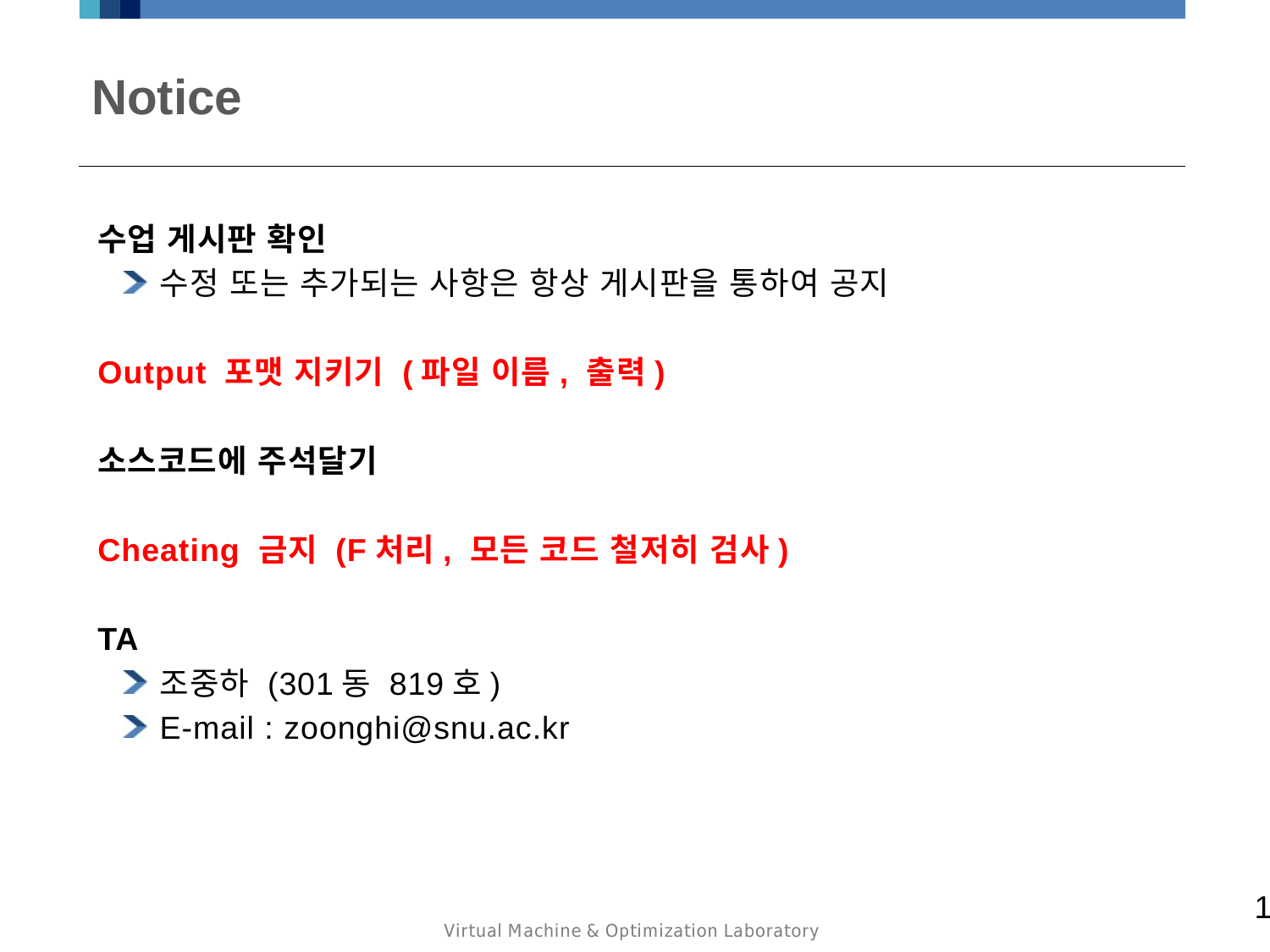

# Notice
수업 게시판 확인
수정 또는 추가되는 사항은 항상 게시판을 통하여 공지

Output 포맷 지키기 (파일 이름, 출력)

소스코드에 주석달기

Cheating 금지 (F처리, 모든 코드 철저히 검사)

TA
조중하 (301동 819호)
E-mail : zoonghi@snu.ac.kr